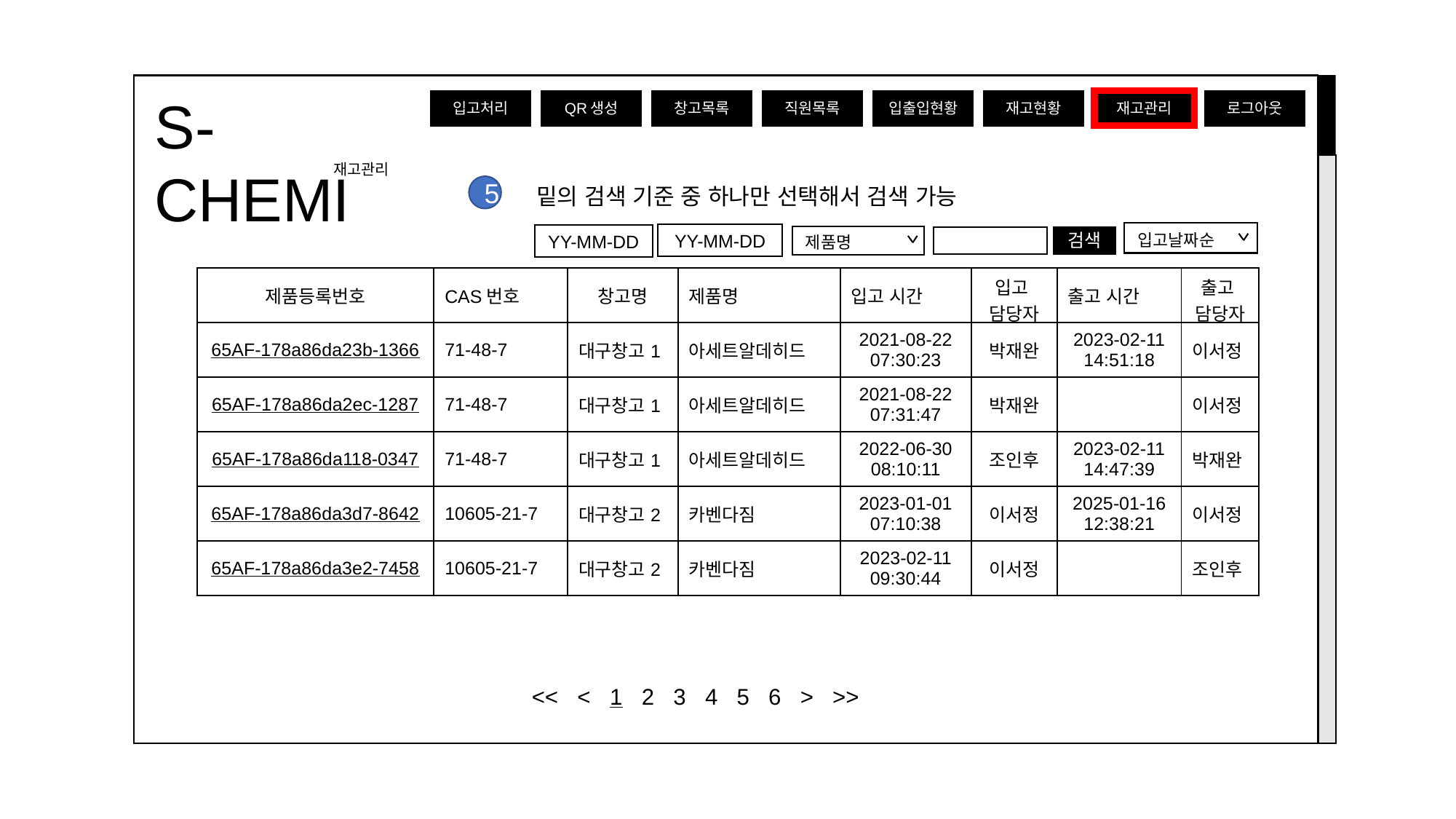

S-CHEMI
입고처리
창고목록
재고현황
로그아웃
QR생성
직원목록
입출입현황
재고관리
재고관리

5
밑의 검색 기준 중 하나만 선택해서 검색 가능

입고날짜순
YY-MM-DD
YY-MM-DD

제품명
검색

| 제품등록번호 | CAS번호 | 창고명 | 제품명 | 입고 시간 | 입고  담당자 | 출고 시간 | 출고  담당자 |
| --- | --- | --- | --- | --- | --- | --- | --- |
| 65AF-178a86da23b-1366 | 71-48-7 | 대구창고1 | 아세트알데히드 | 2021-08-22 07:30:23 | 박재완 | 2023-02-11 14:51:18 | 이서정 |
| 65AF-178a86da2ec-1287 | 71-48-7 | 대구창고1 | 아세트알데히드 | 2021-08-22 07:31:47 | 박재완 |  | 이서정 |
| 65AF-178a86da118-0347 | 71-48-7 | 대구창고1 | 아세트알데히드 | 2022-06-30 08:10:11 | 조인후 | 2023-02-11 14:47:39 | 박재완 |
| 65AF-178a86da3d7-8642 | 10605-21-7 | 대구창고2 | 카벤다짐 | 2023-01-01 07:10:38 | 이서정 | 2025-01-16 12:38:21 | 이서정 |
| 65AF-178a86da3e2-7458 | 10605-21-7 | 대구창고2 | 카벤다짐 | 2023-02-11 09:30:44 | 이서정 |  | 조인후 |
<<   <   1   2   3   4   5   6   >   >>